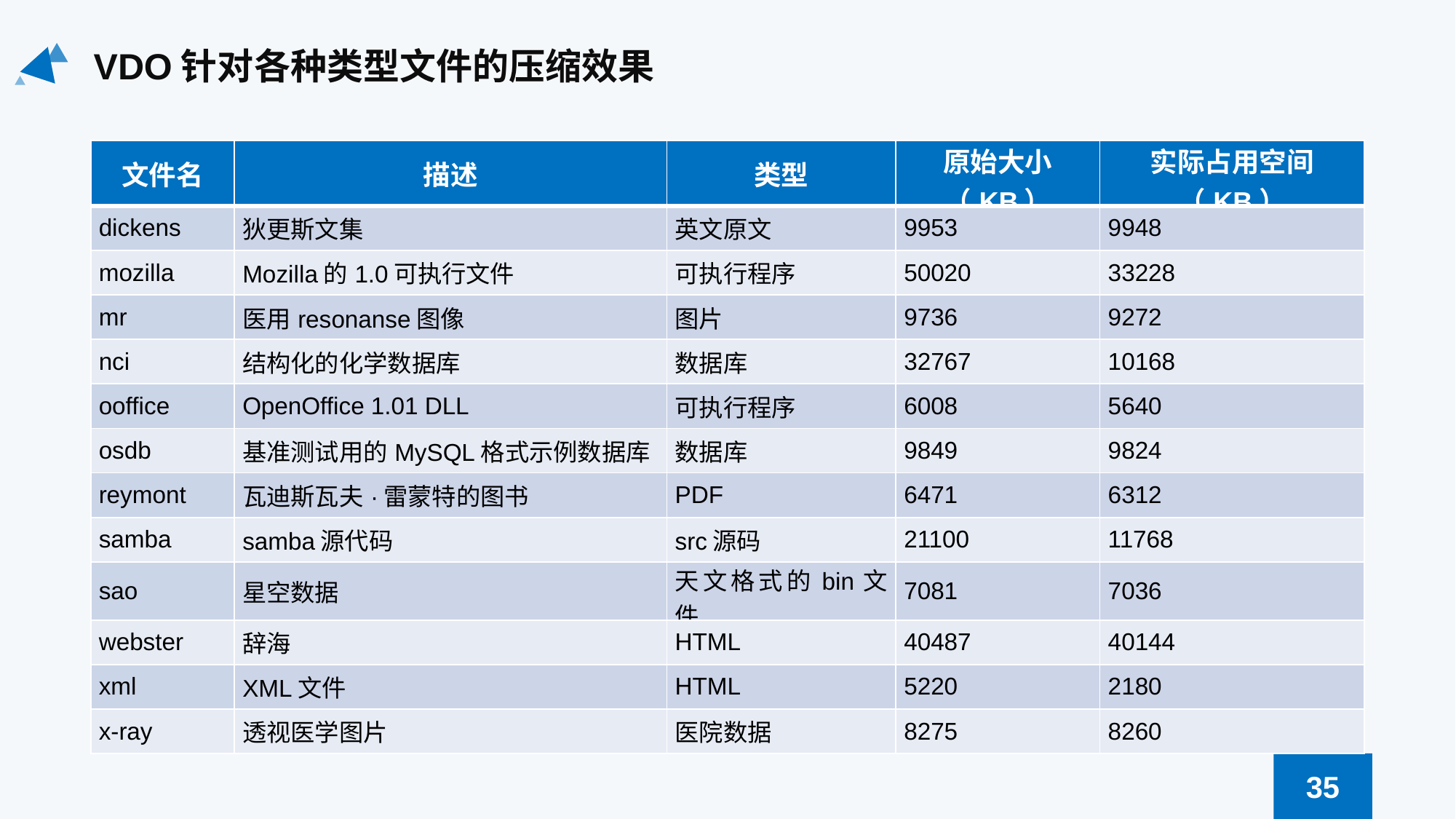

VDO针对各种类型文件的压缩效果

| 文件名 | 描述 | 类型 | 原始大小（KB） | 实际占用空间（KB） |
| --- | --- | --- | --- | --- |
| dickens | 狄更斯文集 | 英文原文 | 9953 | 9948 |
| mozilla | Mozilla的1.0可执行文件 | 可执行程序 | 50020 | 33228 |
| mr | 医用resonanse图像 | 图片 | 9736 | 9272 |
| nci | 结构化的化学数据库 | 数据库 | 32767 | 10168 |
| ooffice | OpenOffice 1.01 DLL | 可执行程序 | 6008 | 5640 |
| osdb | 基准测试用的MySQL格式示例数据库 | 数据库 | 9849 | 9824 |
| reymont | 瓦迪斯瓦夫·雷蒙特的图书 | PDF | 6471 | 6312 |
| samba | samba源代码 | src源码 | 21100 | 11768 |
| sao | 星空数据 | 天文格式的bin文件 | 7081 | 7036 |
| webster | 辞海 | HTML | 40487 | 40144 |
| xml | XML文件 | HTML | 5220 | 2180 |
| x-ray | 透视医学图片 | 医院数据 | 8275 | 8260 |

35